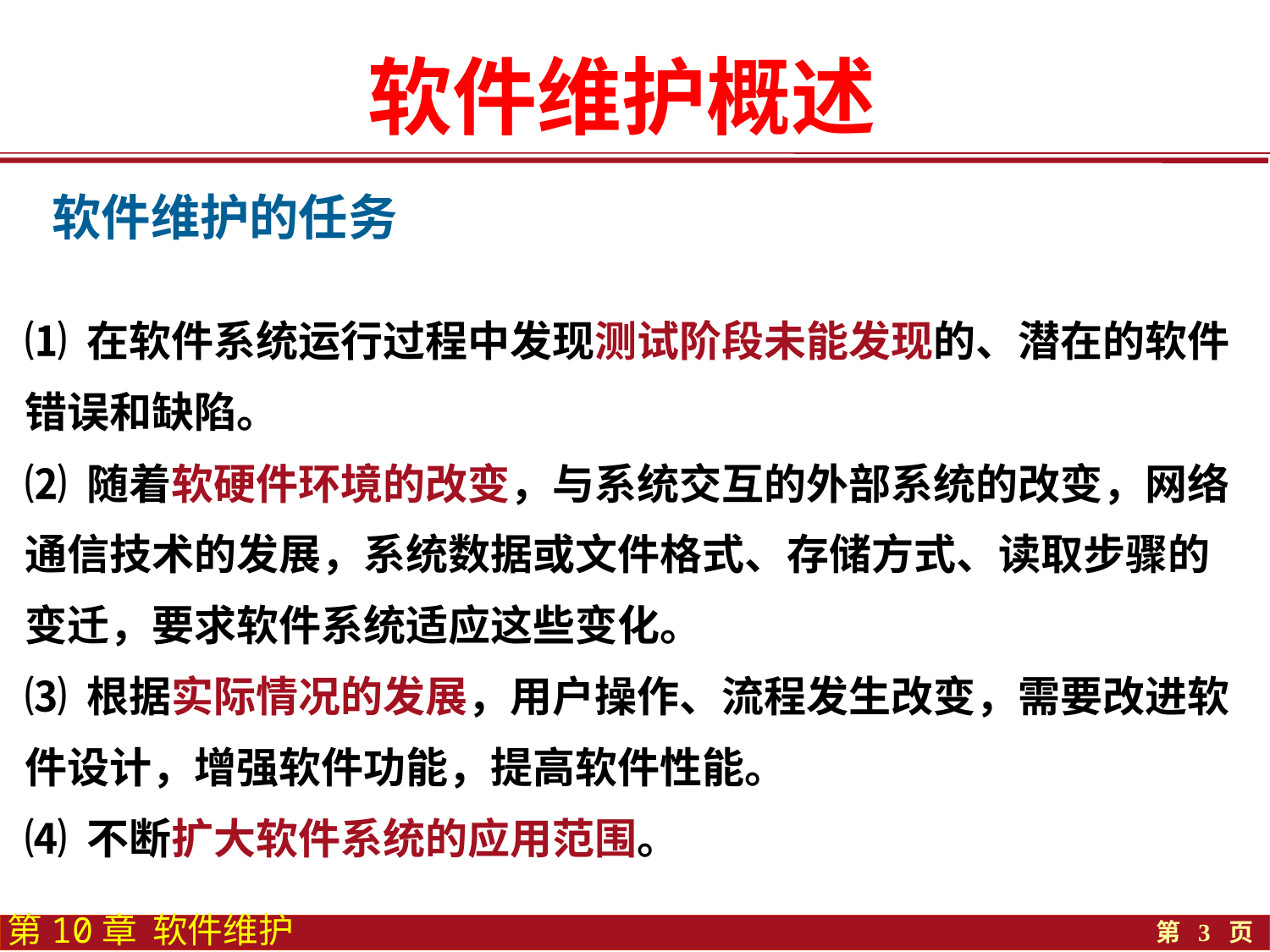

软件维护概述
软件维护的任务
⑴ 在软件系统运行过程中发现测试阶段未能发现的、潜在的软件错误和缺陷。
⑵ 随着软硬件环境的改变，与系统交互的外部系统的改变，网络通信技术的发展，系统数据或文件格式、存储方式、读取步骤的变迁，要求软件系统适应这些变化。
⑶ 根据实际情况的发展，用户操作、流程发生改变，需要改进软件设计，增强软件功能，提高软件性能。
⑷ 不断扩大软件系统的应用范围。